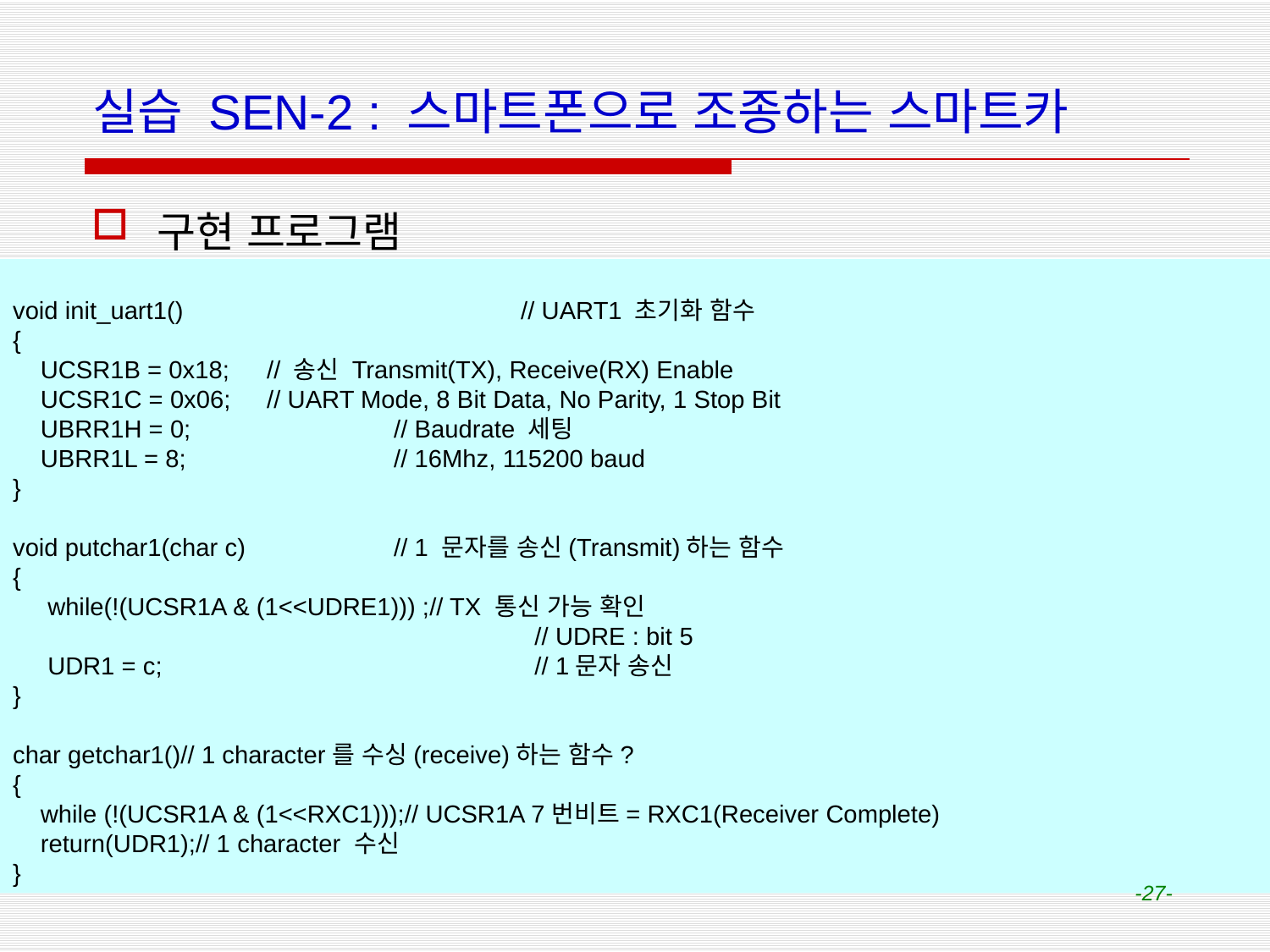

# 실습 SEN-2 : 스마트폰으로 조종하는 스마트카
구현 프로그램

void init_uart1()			// UART1 초기화 함수
{
    UCSR1B = 0x18;	// 송신 Transmit(TX), Receive(RX) Enable
    UCSR1C = 0x06;	// UART Mode, 8 Bit Data, No Parity, 1 Stop Bit
    UBRR1H = 0;		// Baudrate 세팅
    UBRR1L = 8;		// 16Mhz, 115200 baud
}

void putchar1(char c)		// 1 문자를 송신(Transmit)하는 함수
{
     while(!(UCSR1A & (1<<UDRE1))) ;// TX 통신 가능 확인
				  // UDRE : bit 5
     UDR1 = c;			  // 1문자 송신
}

char getchar1()// 1 character를 수싱(receive)하는 함수?
{
    while (!(UCSR1A & (1<<RXC1)));// UCSR1A 7번비트= RXC1(Receiver Complete)
    return(UDR1);// 1 character 수신
}
-27-